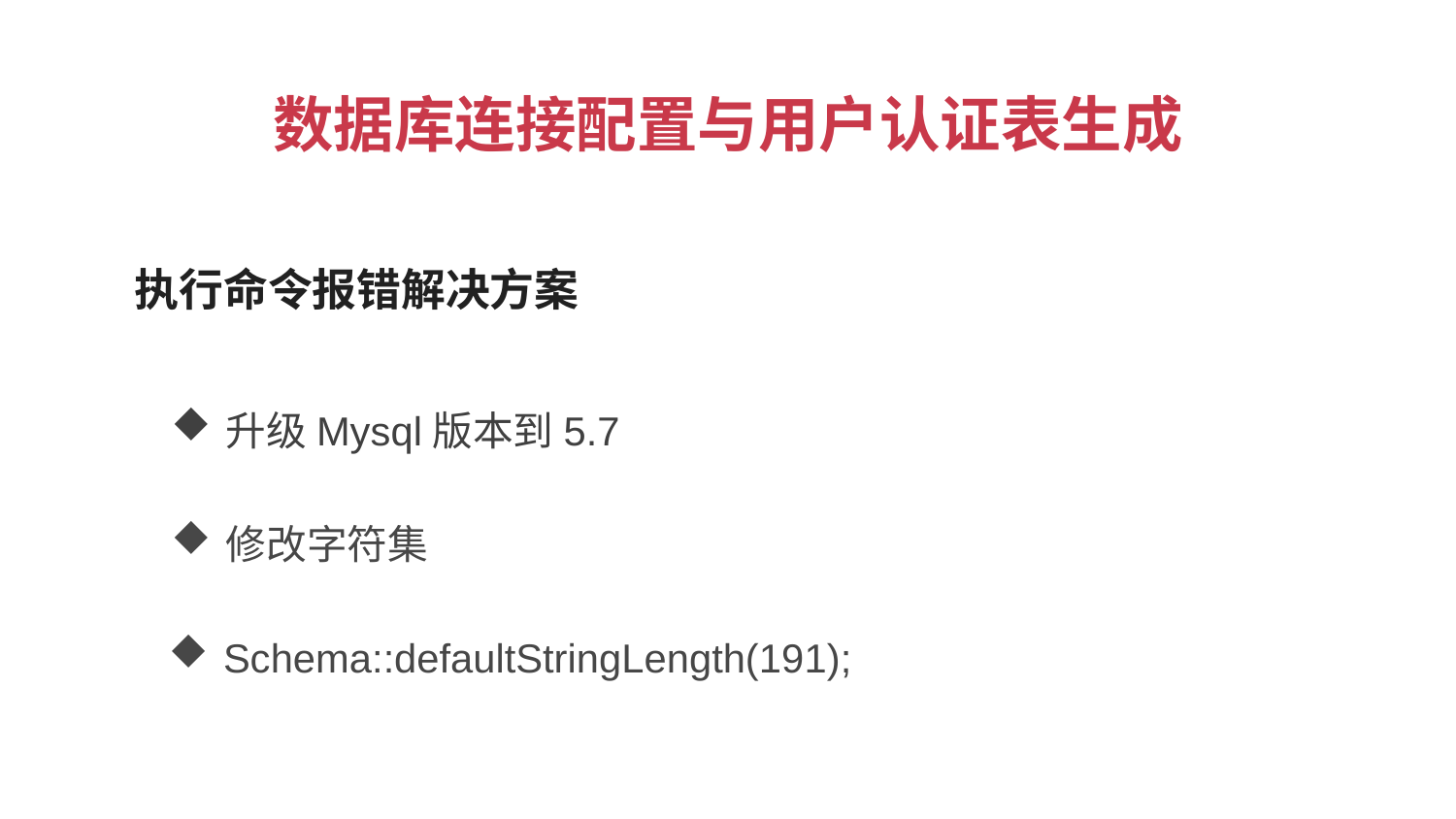

数据库连接配置与用户认证表生成
执行命令报错解决方案
升级Mysql版本到5.7
修改字符集
Schema::defaultStringLength(191);